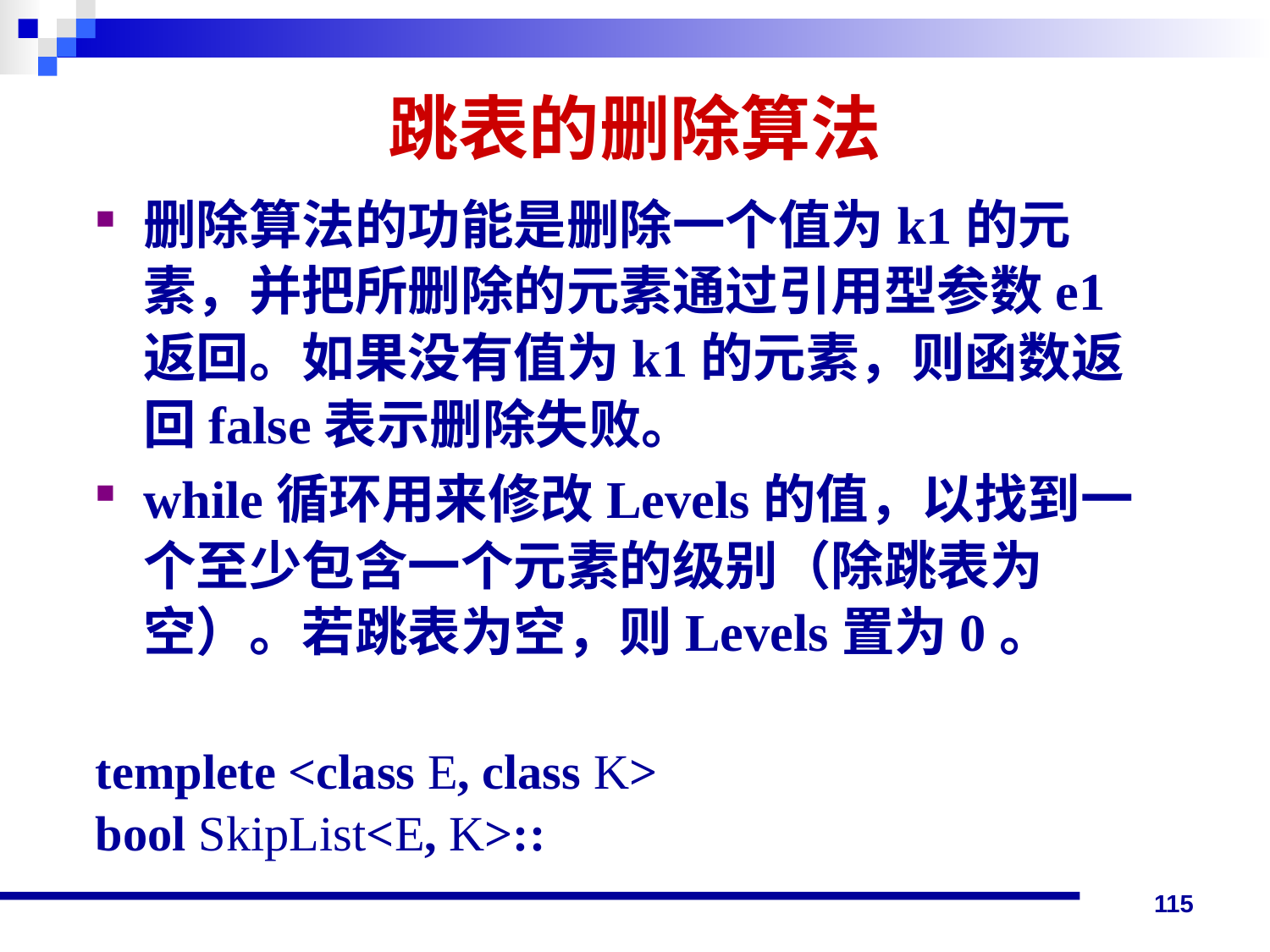

# 跳表的删除算法
删除算法的功能是删除一个值为k1的元素，并把所删除的元素通过引用型参数e1返回。如果没有值为k1的元素，则函数返回false表示删除失败。
while循环用来修改Levels的值，以找到一个至少包含一个元素的级别（除跳表为空）。若跳表为空，则Levels置为0。

templete <class E, class K>
bool SkipList<E, K>::
115